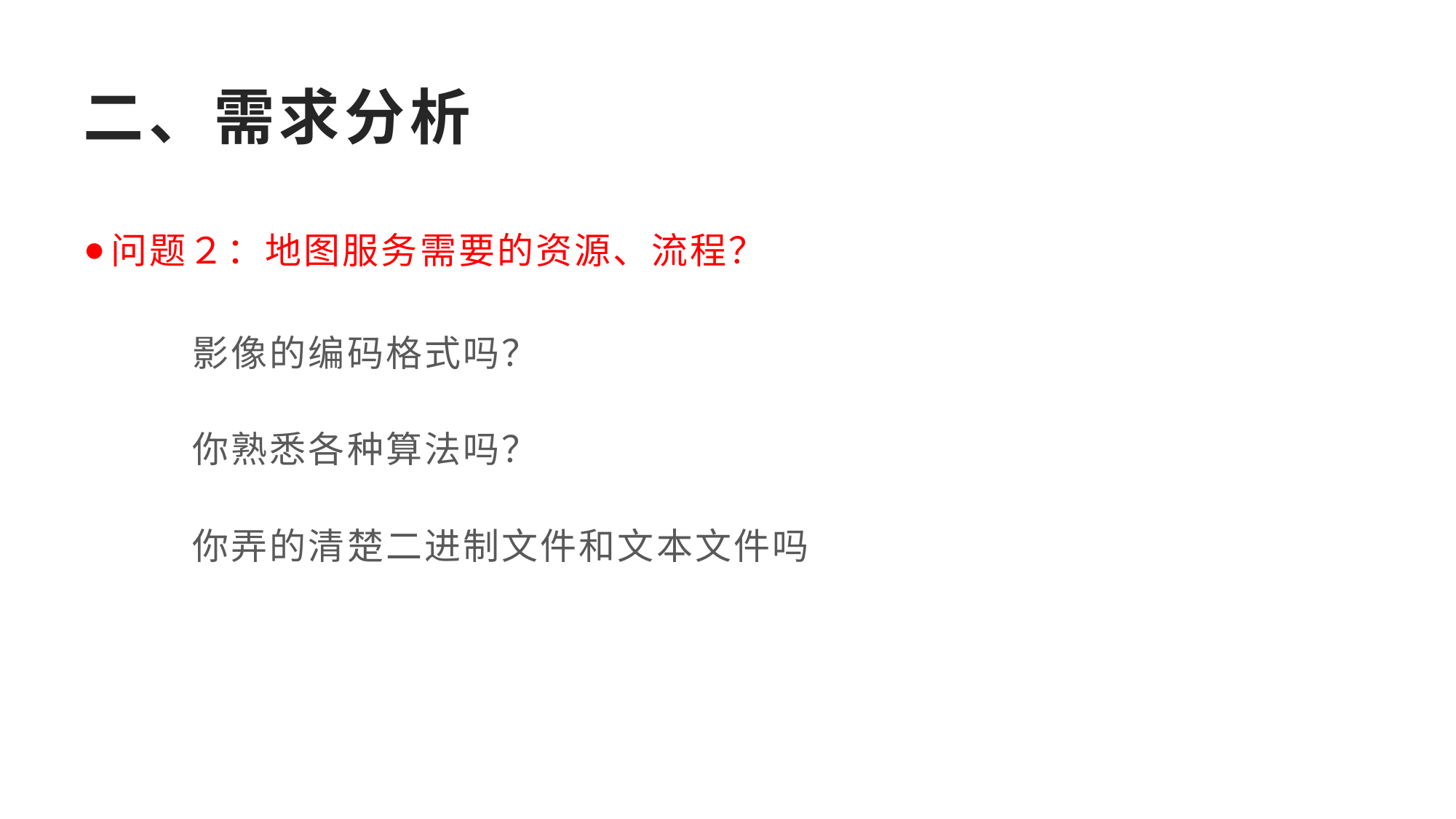

# 二、需求分析
问题２：地图服务需要的资源、流程？
影像的编码格式吗？
你熟悉各种算法吗？
你弄的清楚二进制文件和文本文件吗